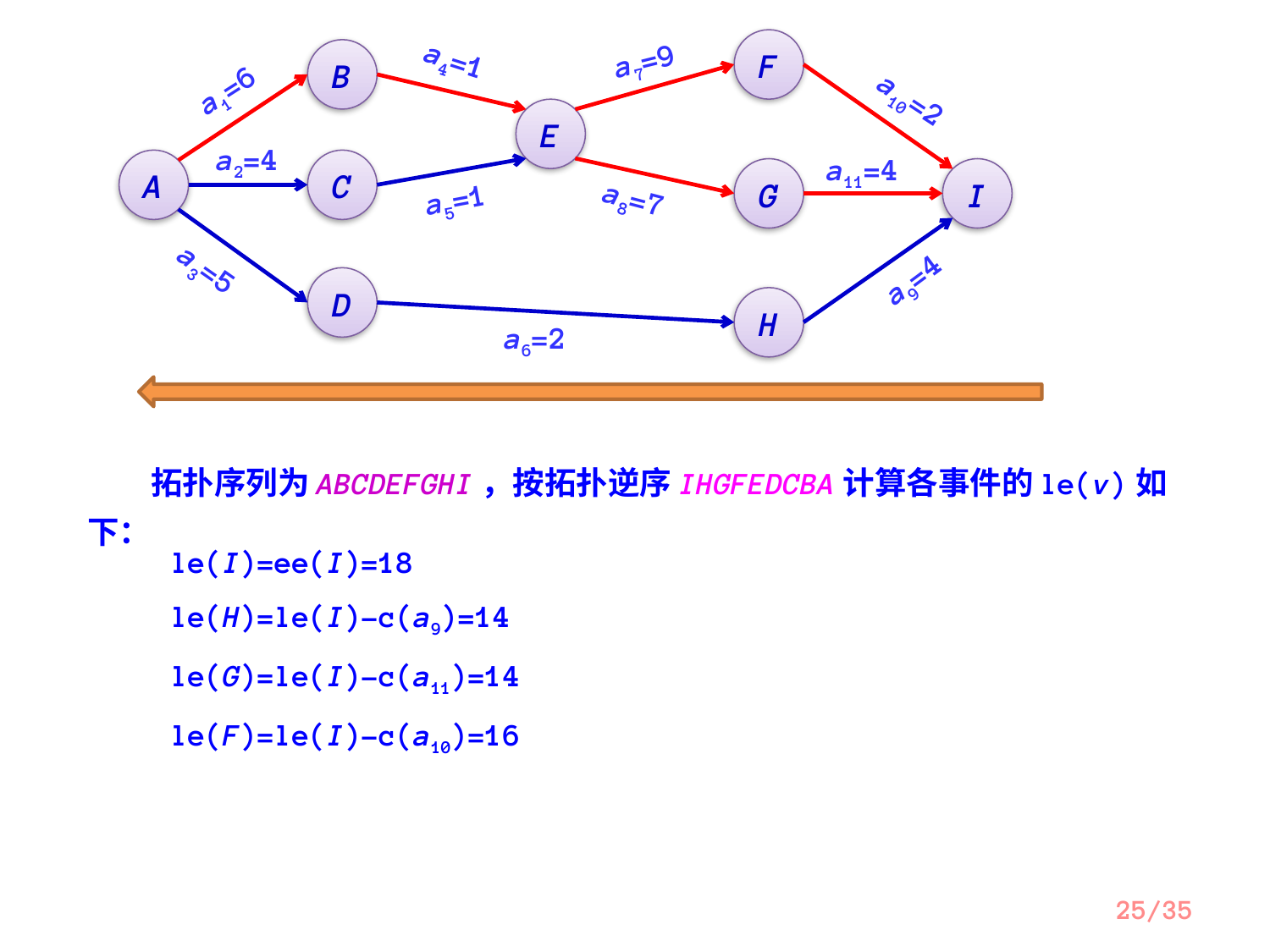

F
B
a4=1
a7=9
a1=6
a10=2
E
a2=4
a11=4
A
C
G
I
a5=1
a8=7
a3=5
a9=4
D
H
a6=2

　　拓扑序列为ABCDEFGHI，按拓扑逆序IHGFEDCBA计算各事件的le(v)如下：
le(I)=ee(I)=18
le(H)=le(I)-c(a9)=14
le(G)=le(I)-c(a11)=14
le(F)=le(I)-c(a10)=16
25/35